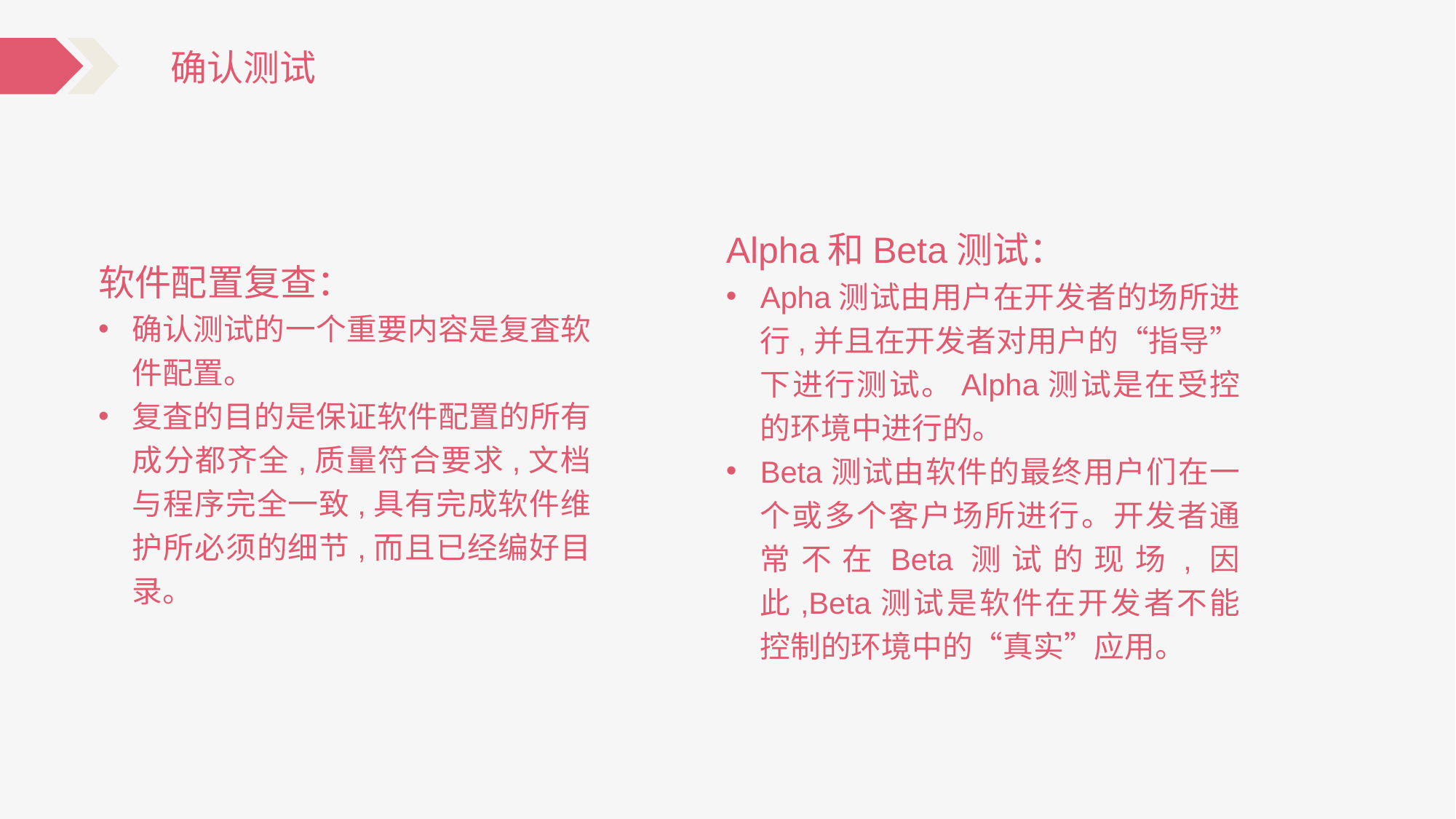

确认测试
Alpha和Beta测试：
Apha测试由用户在开发者的场所进行,并且在开发者对用户的“指导”下进行测试。Alpha测试是在受控的环境中进行的。
Beta测试由软件的最终用户们在一个或多个客户场所进行。开发者通常不在Beta测试的现场,因此,Beta测试是软件在开发者不能控制的环境中的“真实”应用。
软件配置复查：
确认测试的一个重要内容是复査软件配置。
复査的目的是保证软件配置的所有成分都齐全,质量符合要求,文档与程序完全一致,具有完成软件维护所必须的细节,而且已经编好目录。